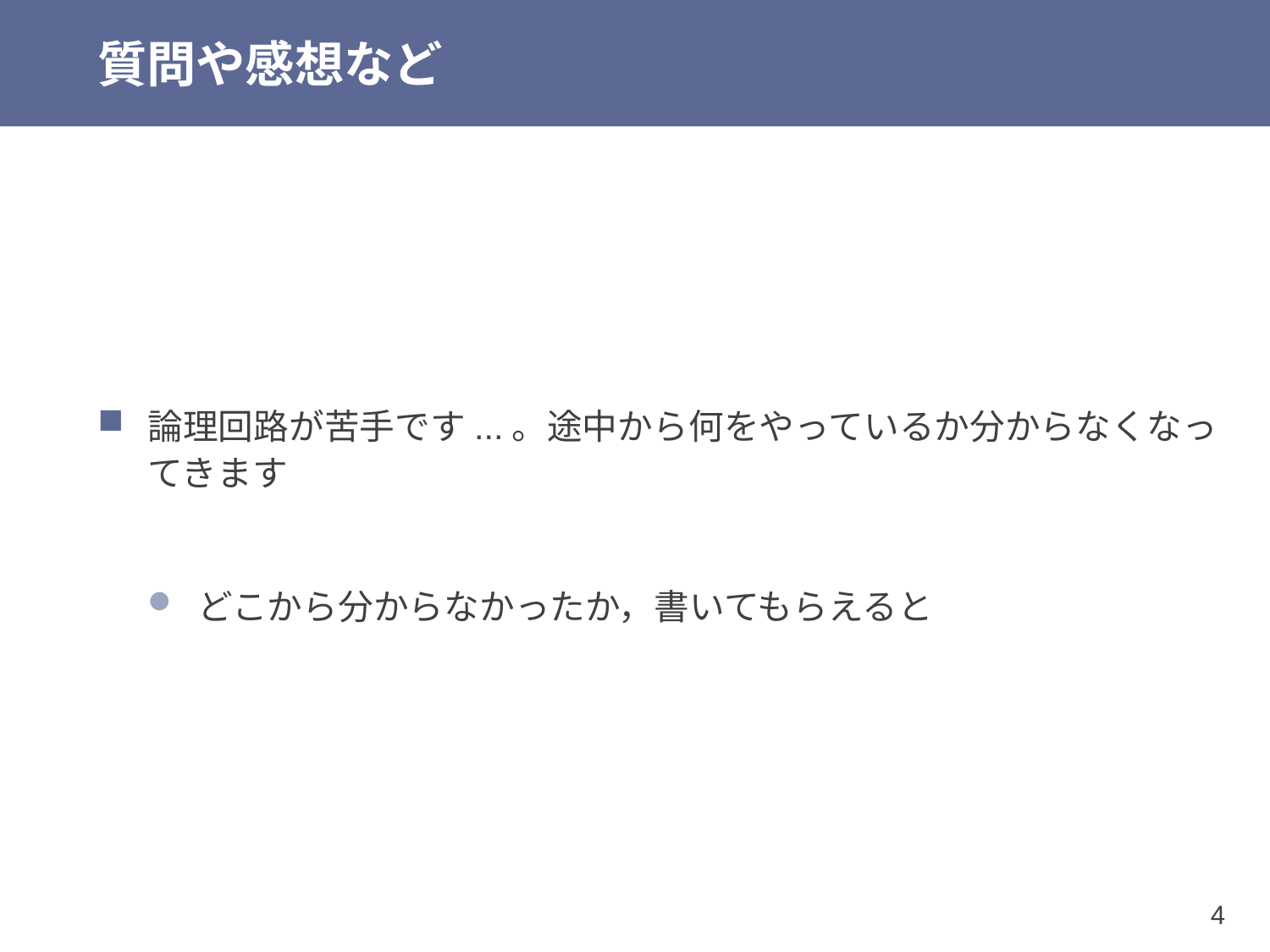

# 質問や感想など
論理回路が苦手です...。途中から何をやっているか分からなくなってきます

どこから分からなかったか，書いてもらえると